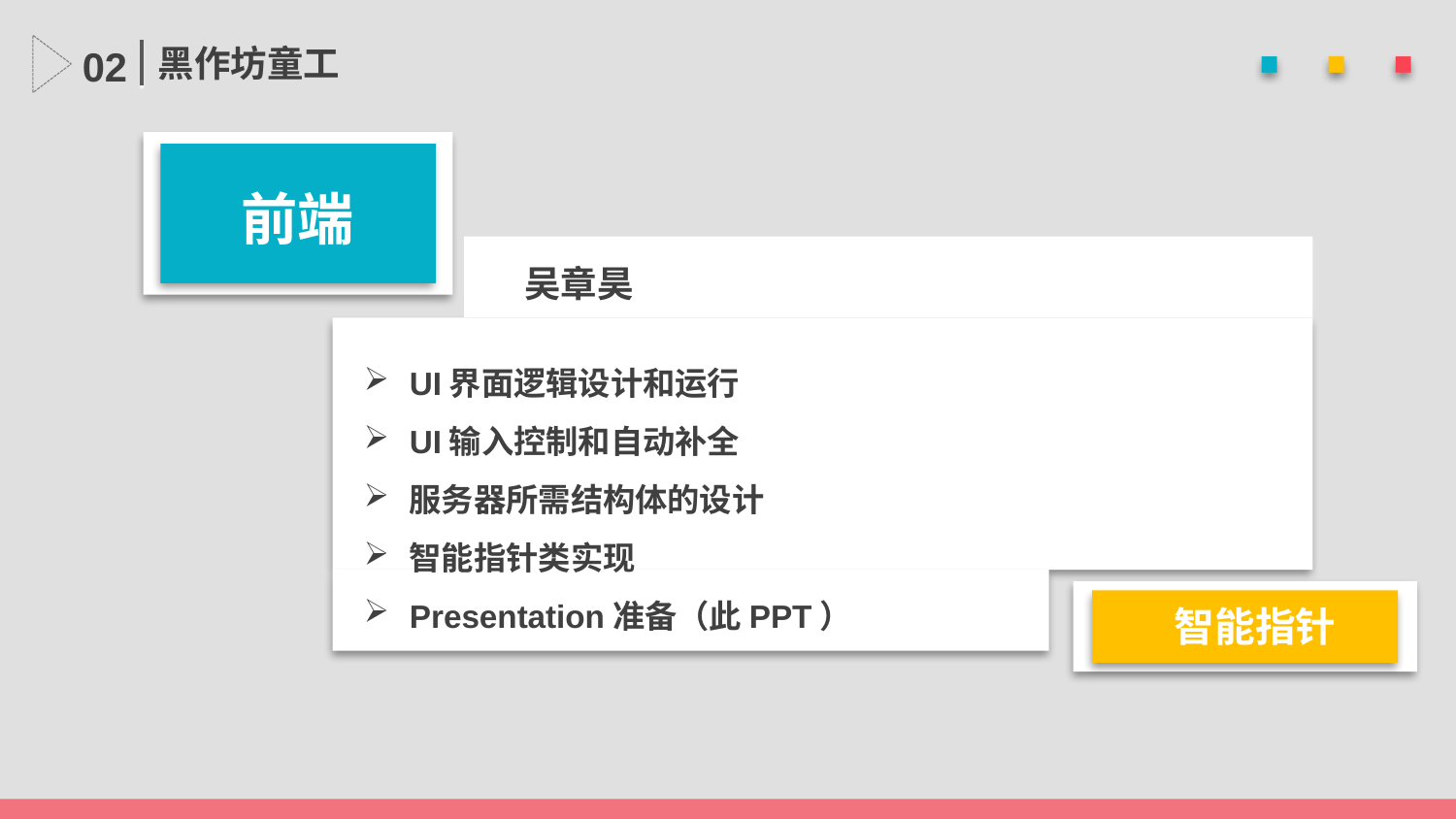

· · ·

黑作坊童工
02

前端

吴章昊
UI界面逻辑设计和运行
UI输入控制和自动补全
服务器所需结构体的设计
智能指针类实现
Presentation准备（此PPT）

智能指针